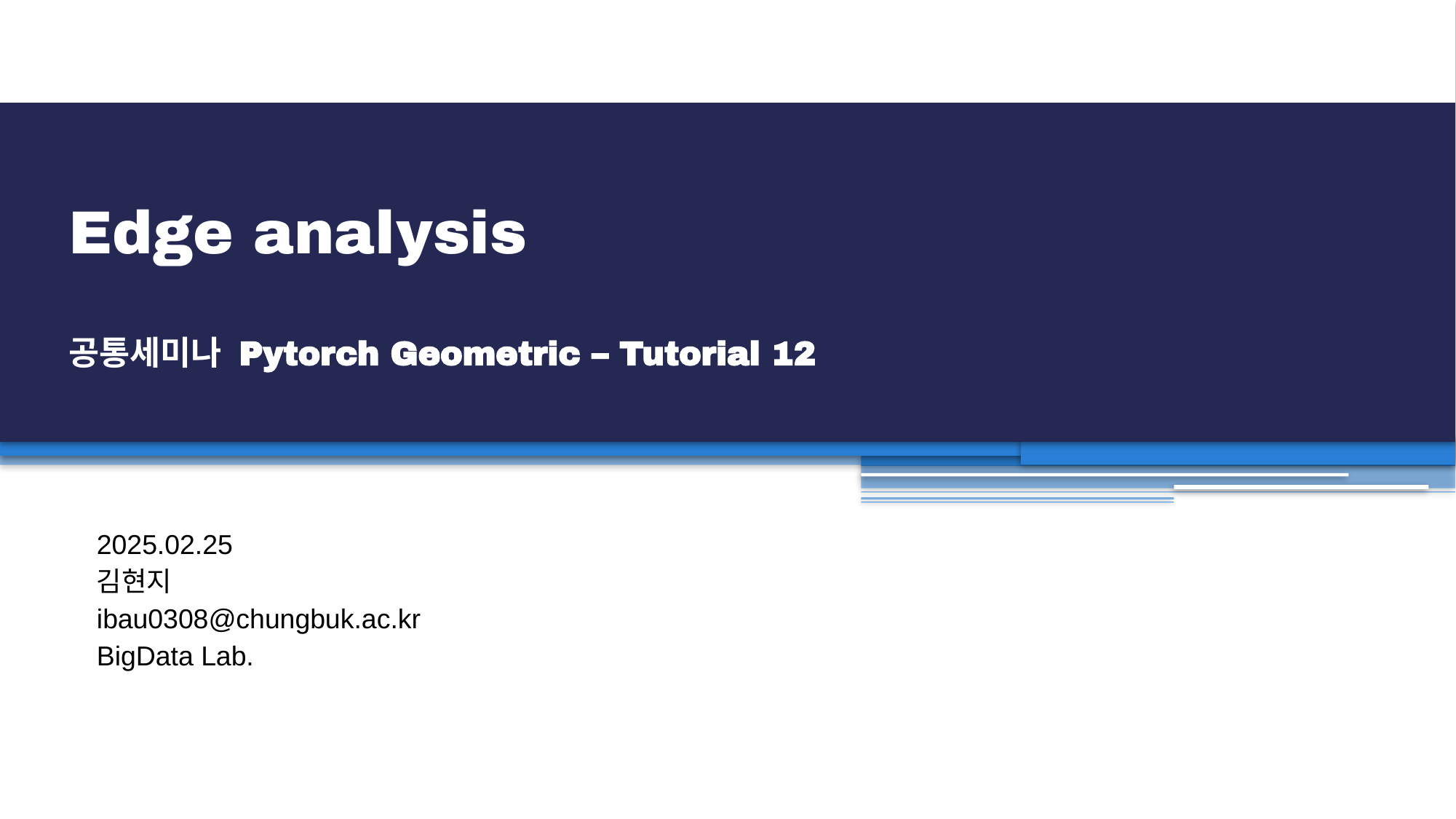

1
Edge analysis
공통세미나 Pytorch Geometric – Tutorial 12
2025.02.25
김현지
ibau0308@chungbuk.ac.kr
BigData Lab.